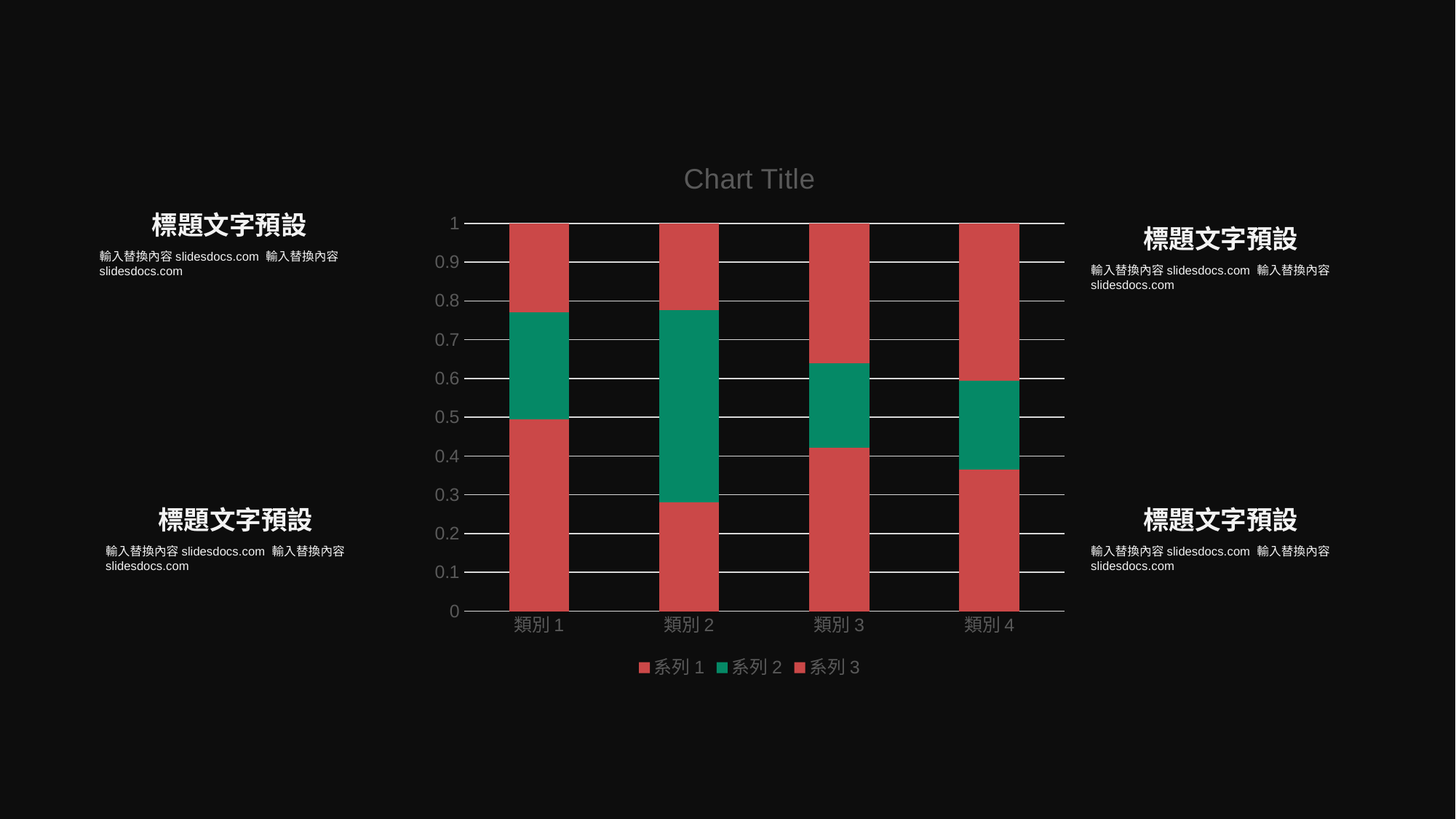

### Chart:

| Category | 系列1 | 系列2 | 系列3 |
|---|---|---|---|
| 類別1 | 4.3 | 2.4 | 2.0 |
| 類別2 | 2.5 | 4.4 | 2.0 |
| 類別3 | 3.5 | 1.8 | 3.0 |
| 類別4 | 4.5 | 2.8 | 5.0 |
標題文字預設
標題文字預設
輸入替換內容slidesdocs.com 輸入替換內容slidesdocs.com
輸入替換內容slidesdocs.com 輸入替換內容slidesdocs.com
標題文字預設
標題文字預設
輸入替換內容slidesdocs.com 輸入替換內容slidesdocs.com
輸入替換內容slidesdocs.com 輸入替換內容slidesdocs.com